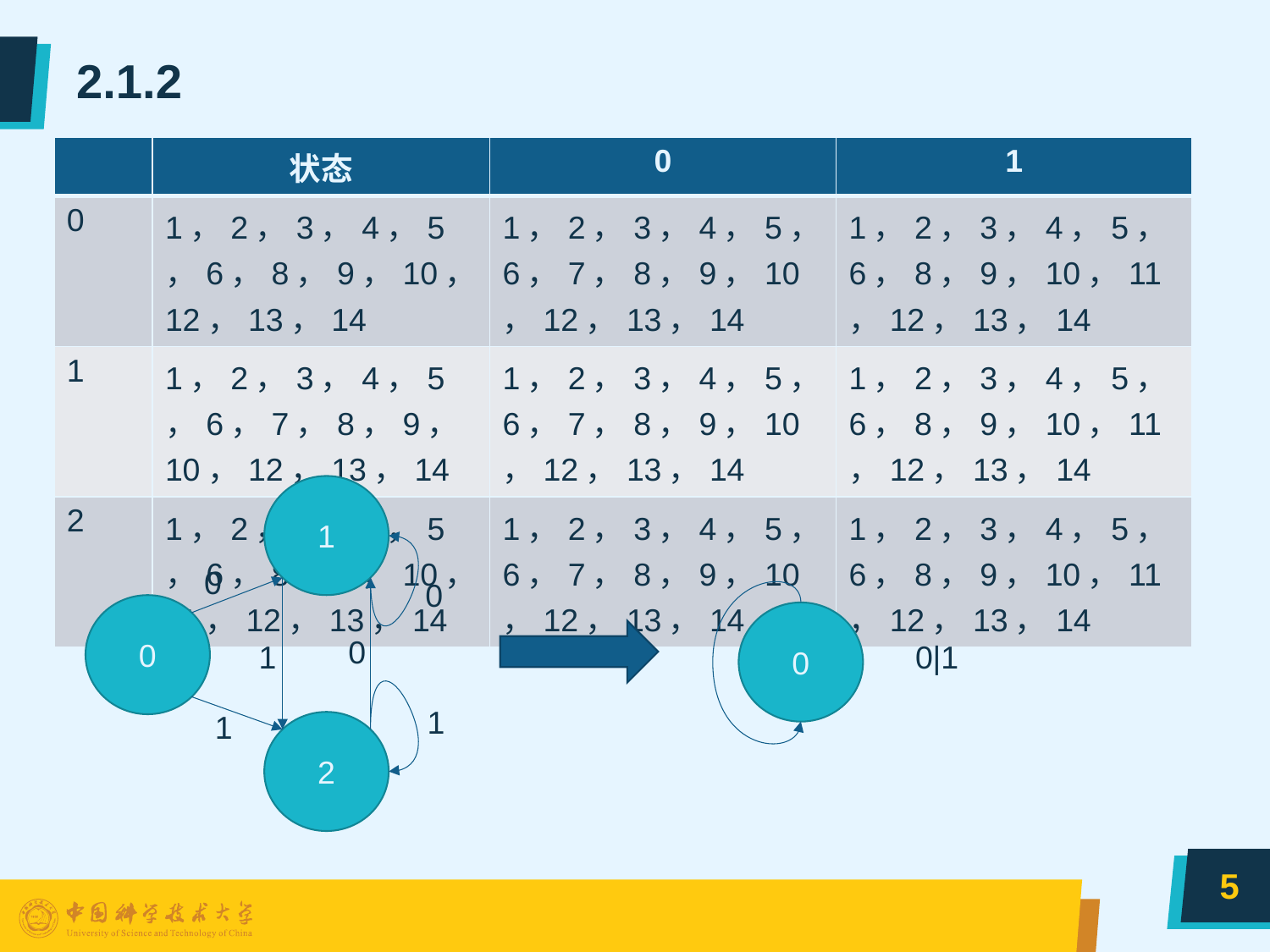

# 2.1.2
|  | 状态 | 0 | 1 |
| --- | --- | --- | --- |
| 0 | 1，2，3，4，5，6，8，9，10，12，13，14 | 1，2，3，4，5，6，7，8，9，10，12，13，14 | 1，2，3，4，5，6，8，9，10，11，12，13，14 |
| 1 | 1，2，3，4，5，6，7，8，9，10，12，13，14 | 1，2，3，4，5，6，7，8，9，10，12，13，14 | 1，2，3，4，5，6，8，9，10，11，12，13，14 |
| 2 | 1，2，3，4，5，6，8，9，10，11，12，13，14 | 1，2，3，4，5，6，7，8，9，10，12，13，14 | 1，2，3，4，5，6，8，9，10，11，12，13，14 |
1
0
0
0
0

0
1
0|1
1
1
2
5